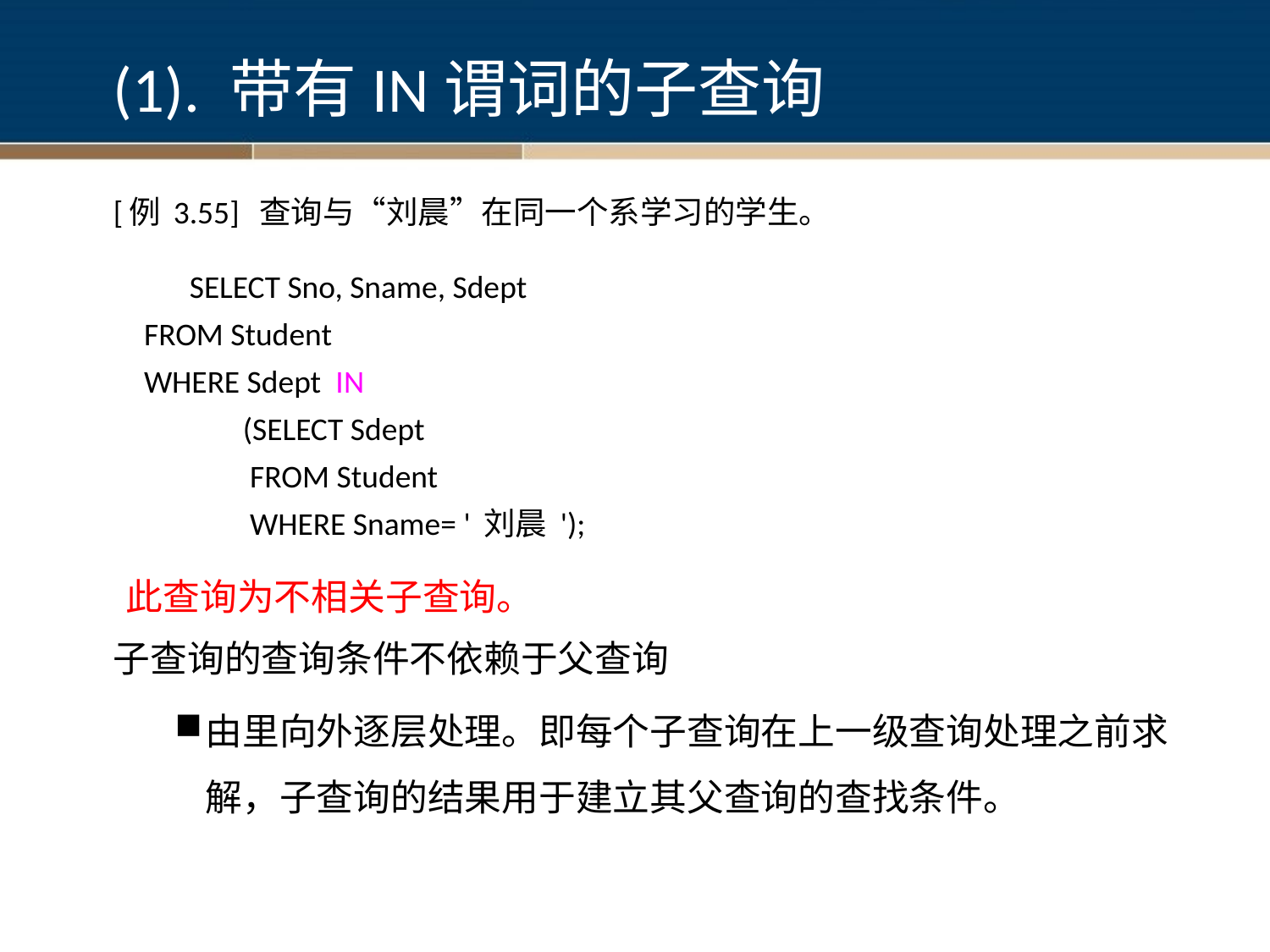

(1). 带有IN谓词的子查询
[例 3.55]  查询与“刘晨”在同一个系学习的学生。
         SELECT Sno, Sname, Sdept
    	FROM Student
   	WHERE Sdept  IN
                  (SELECT Sdept
                   FROM Student
                   WHERE Sname= ' 刘晨 ');
 此查询为不相关子查询。
子查询的查询条件不依赖于父查询
由里向外逐层处理。即每个子查询在上一级查询处理之前求解，子查询的结果用于建立其父查询的查找条件。